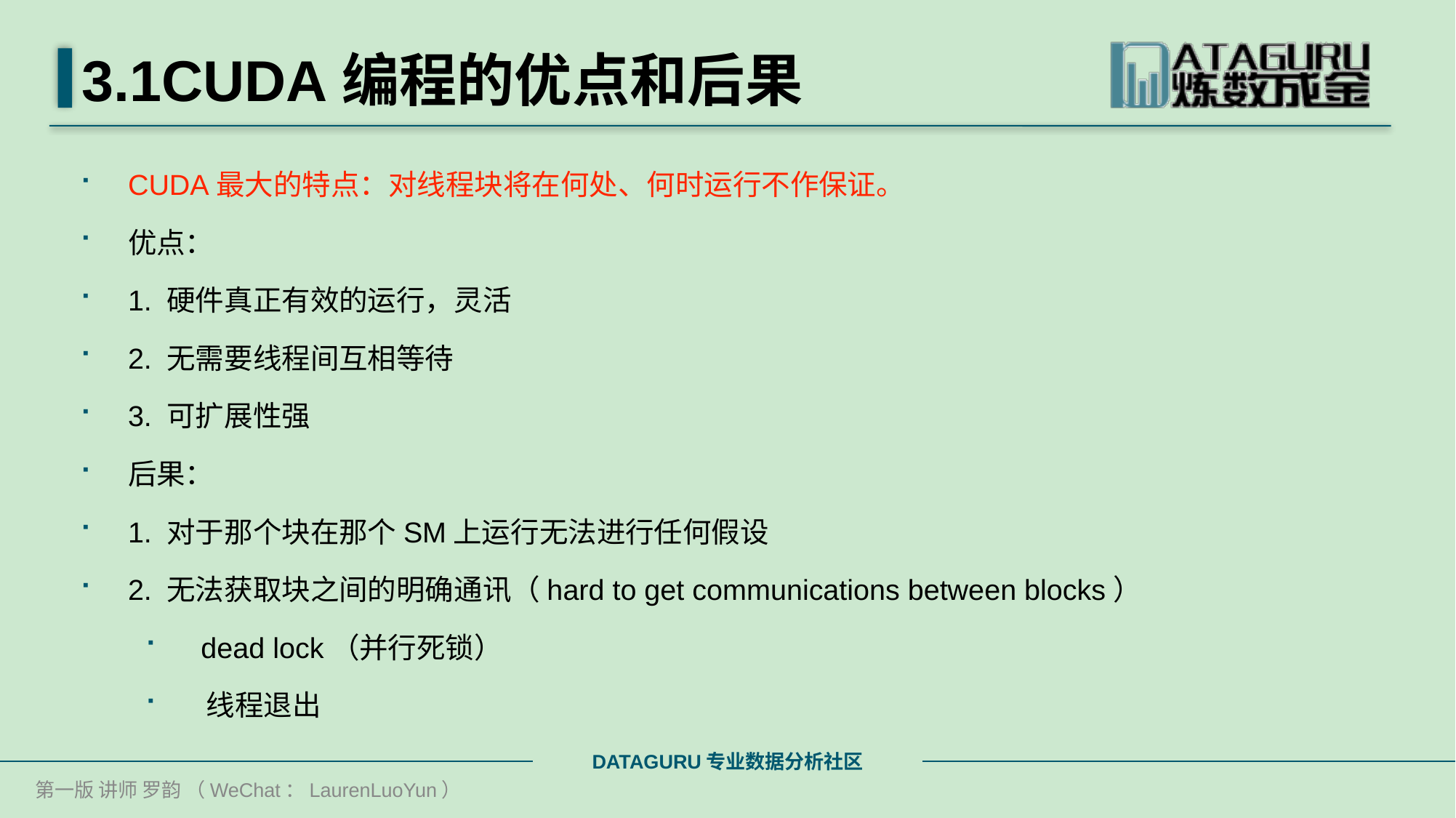

# 3.1CUDA编程的优点和后果
CUDA最大的特点：对线程块将在何处、何时运行不作保证。
优点：
1. 硬件真正有效的运行，灵活
2. 无需要线程间互相等待
3. 可扩展性强
后果：
1. 对于那个块在那个SM上运行无法进行任何假设
2. 无法获取块之间的明确通讯（hard to get communications between blocks）
 dead lock（并行死锁）
 线程退出